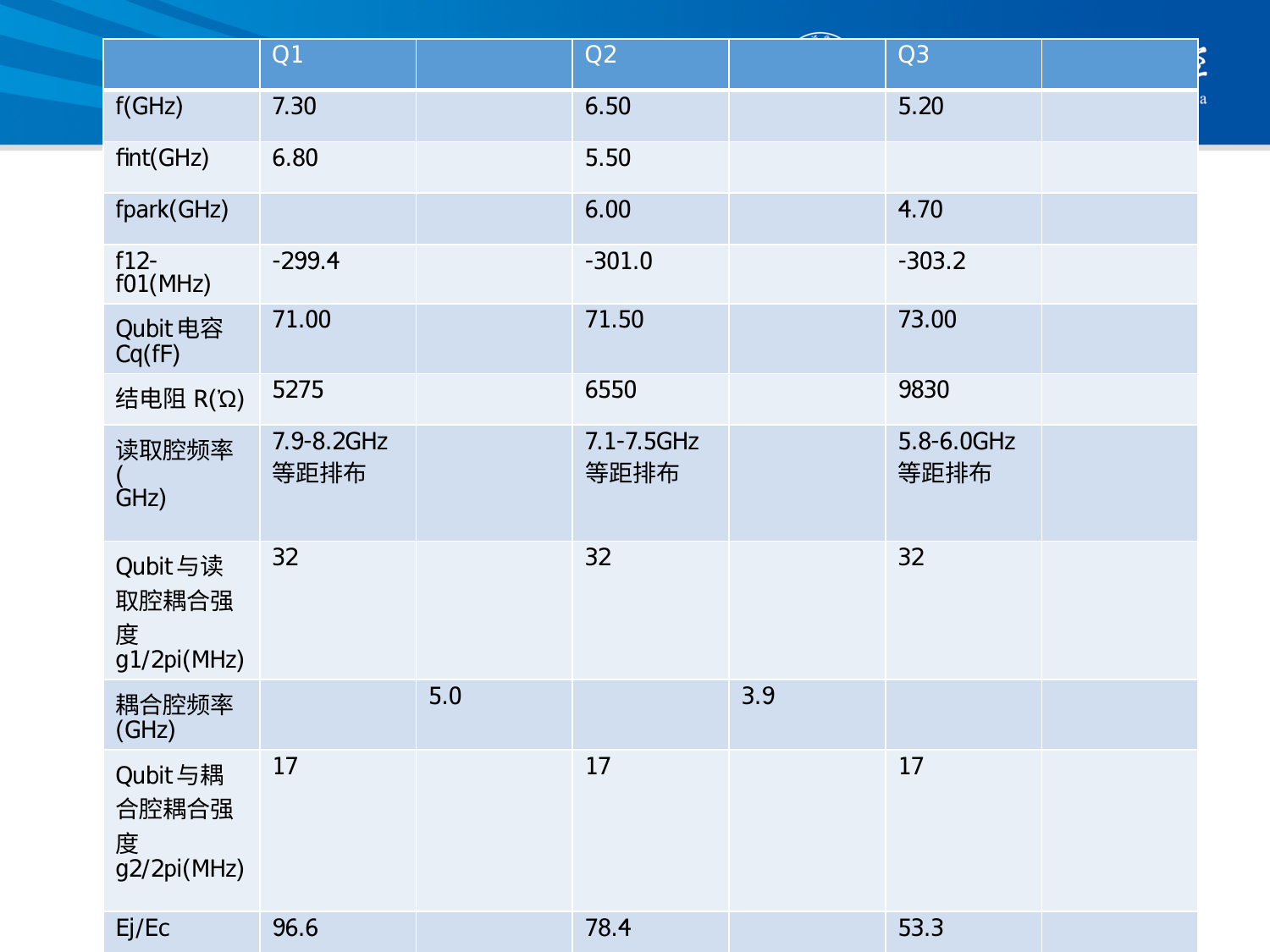

|  | Q1 |  | Q2 |  | Q3 |  |
| --- | --- | --- | --- | --- | --- | --- |
| f(GHz) | 7.30 |  | 6.50 |  | 5.20 |  |
| fint(GHz) | 6.80 |  | 5.50 |  |  |  |
| fpark(GHz) |  |  | 6.00 |  | 4.70 |  |
| f12-f01(MHz) | -299.4 |  | -301.0 |  | -303.2 |  |
| Qubit电容Cq(fF) | 71.00 |  | 71.50 |  | 73.00 |  |
| 结电阻R(Ὠ) | 5275 |  | 6550 |  | 9830 |  |
| 读取腔频率( GHz) | 7.9-8.2GHz等距排布 |  | 7.1-7.5GHz等距排布 |  | 5.8-6.0GHz等距排布 |  |
| Qubit与读取腔耦合强度g1/2pi(MHz) | 32 |  | 32 |  | 32 |  |
| 耦合腔频率(GHz) |  | 5.0 |  | 3.9 |  |  |
| Qubit与耦合腔耦合强度g2/2pi(MHz) | 17 |  | 17 |  | 17 |  |
| Ej/Ec | 96.6 |  | 78.4 |  | 53.3 |  |
#